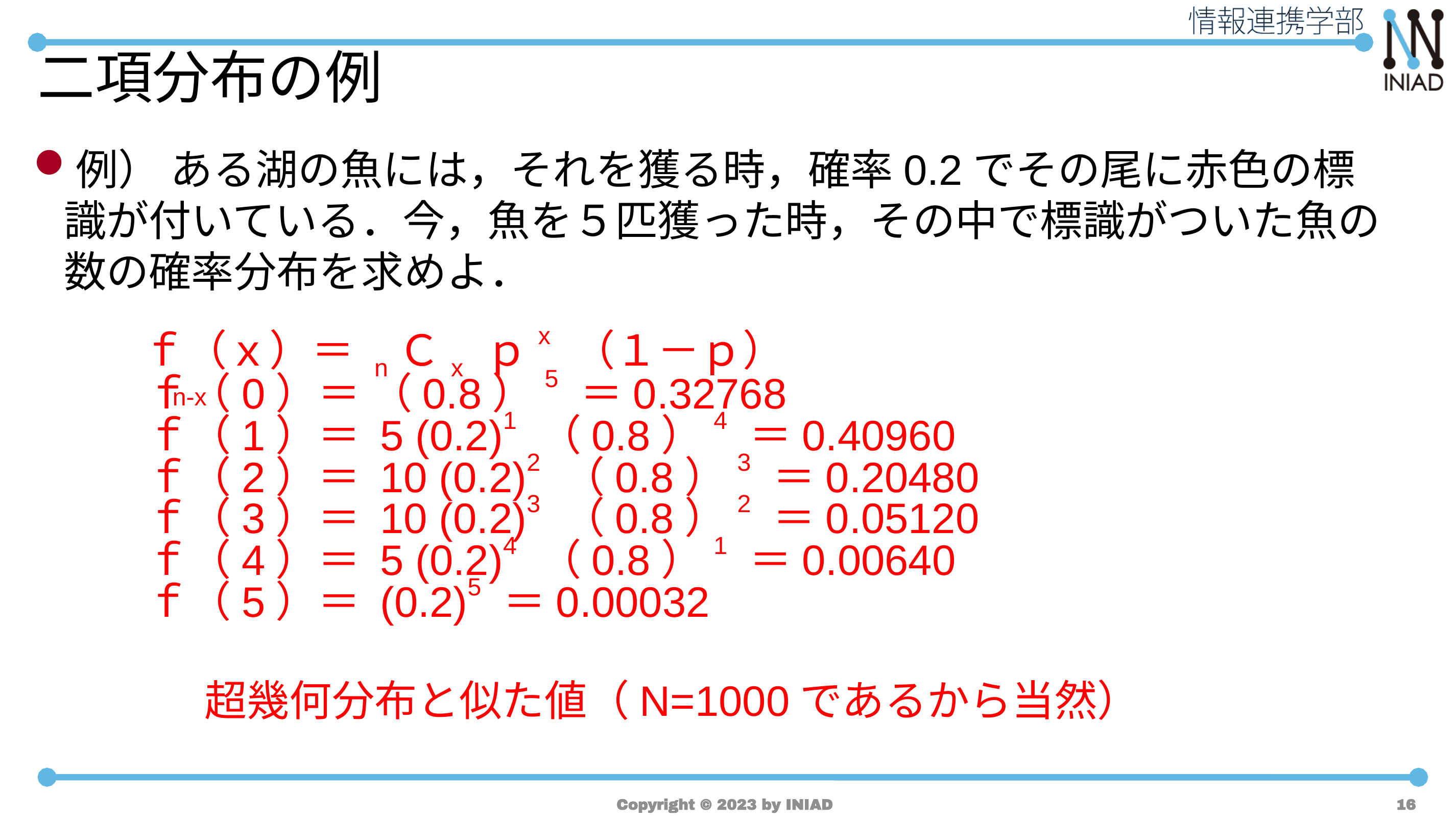

# 二項分布の例
例） ある湖の魚には，それを獲る時，確率0.2でその尾に赤色の標識が付いている．今，魚を５匹獲った時，その中で標識がついた魚の数の確率分布を求めよ．
ｆ（ｘ）＝ nＣx ｐx （１－ｐ）n-x
ｆ（0）＝ （0.8）5 ＝0.32768
ｆ（1）＝ 5 (0.2)1 （0.8）4 ＝0.40960
ｆ（2）＝ 10 (0.2)2 （0.8）3 ＝0.20480
ｆ（3）＝ 10 (0.2)3 （0.8）2 ＝0.05120
ｆ（4）＝ 5 (0.2)4 （0.8）1 ＝0.00640
ｆ（5）＝ (0.2)5 ＝0.00032
超幾何分布と似た値（N=1000であるから当然）
Copyright © 2023 by INIAD
16